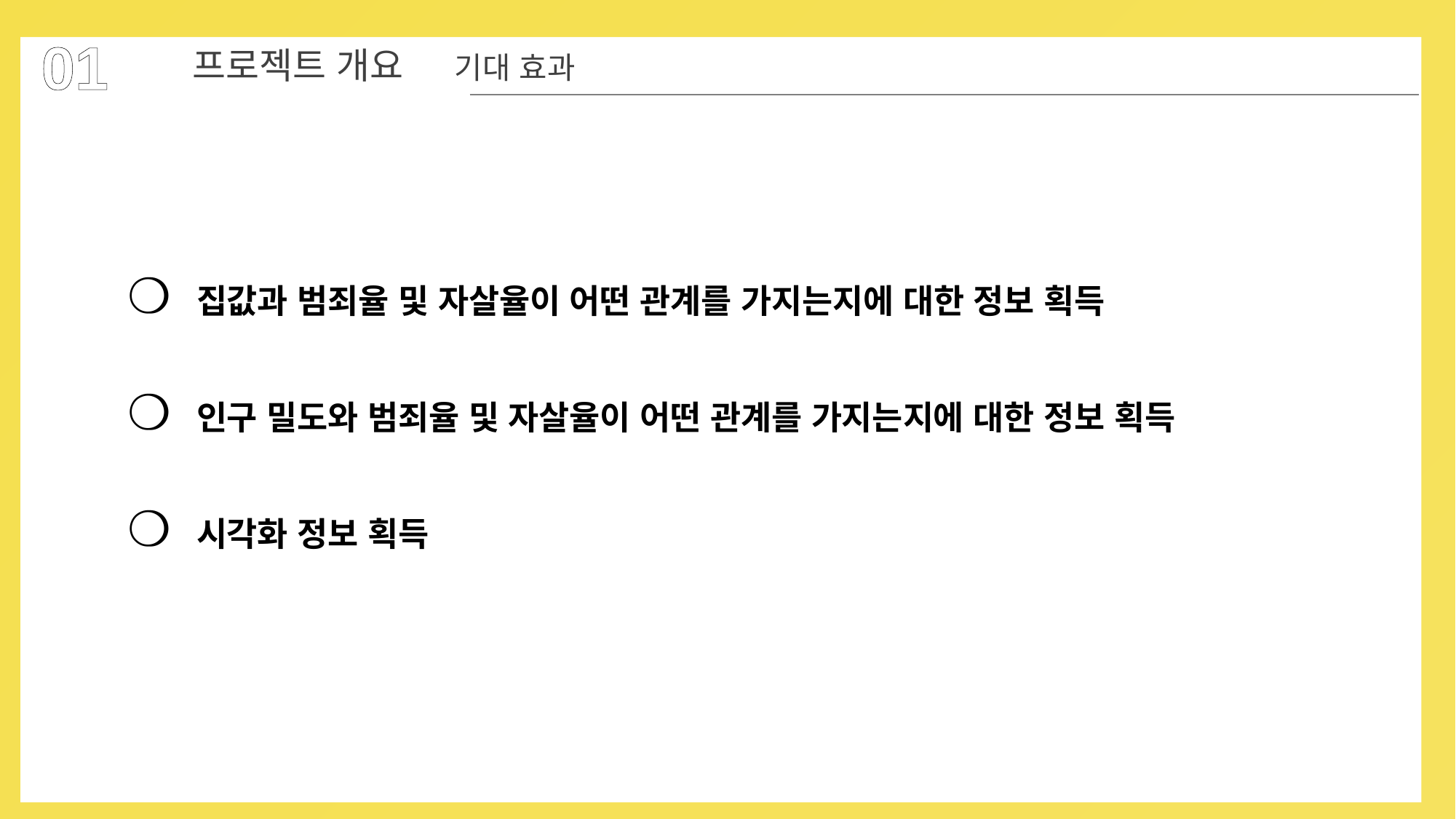

01

프로젝트 개요     기대 효과
❍ 집값과 범죄율 및 자살율이 어떤 관계를 가지는지에 대한 정보 획득

❍ 인구 밀도와 범죄율 및 자살율이 어떤 관계를 가지는지에 대한 정보 획득

❍ 시각화 정보 획득